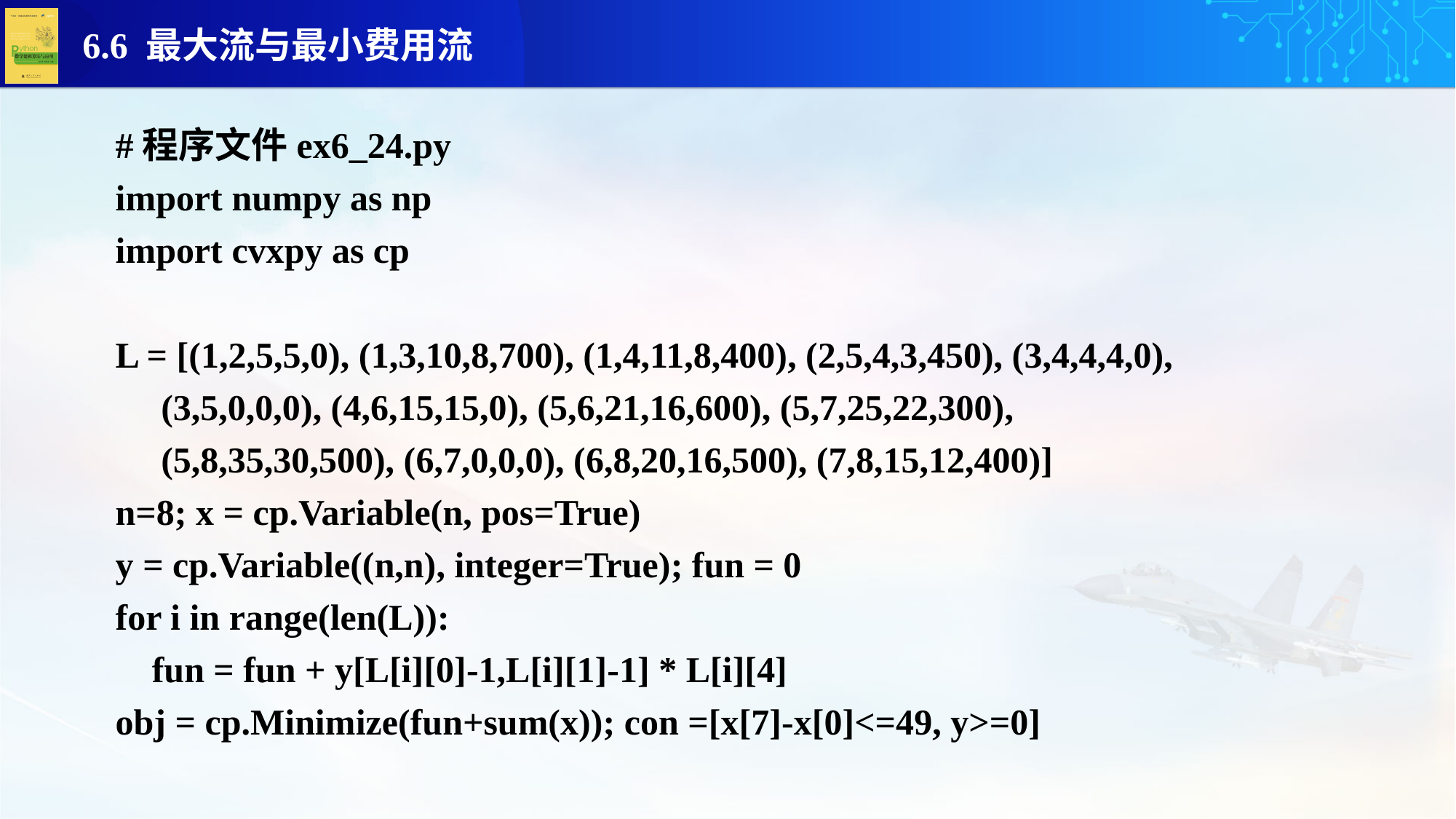

#程序文件ex6_24.py
import numpy as np
import cvxpy as cp

L = [(1,2,5,5,0), (1,3,10,8,700), (1,4,11,8,400), (2,5,4,3,450), (3,4,4,4,0),
     (3,5,0,0,0), (4,6,15,15,0), (5,6,21,16,600), (5,7,25,22,300),
     (5,8,35,30,500), (6,7,0,0,0), (6,8,20,16,500), (7,8,15,12,400)]
n=8; x = cp.Variable(n, pos=True)
y = cp.Variable((n,n), integer=True); fun = 0
for i in range(len(L)):
    fun = fun + y[L[i][0]-1,L[i][1]-1] * L[i][4]
obj = cp.Minimize(fun+sum(x)); con =[x[7]-x[0]<=49, y>=0]